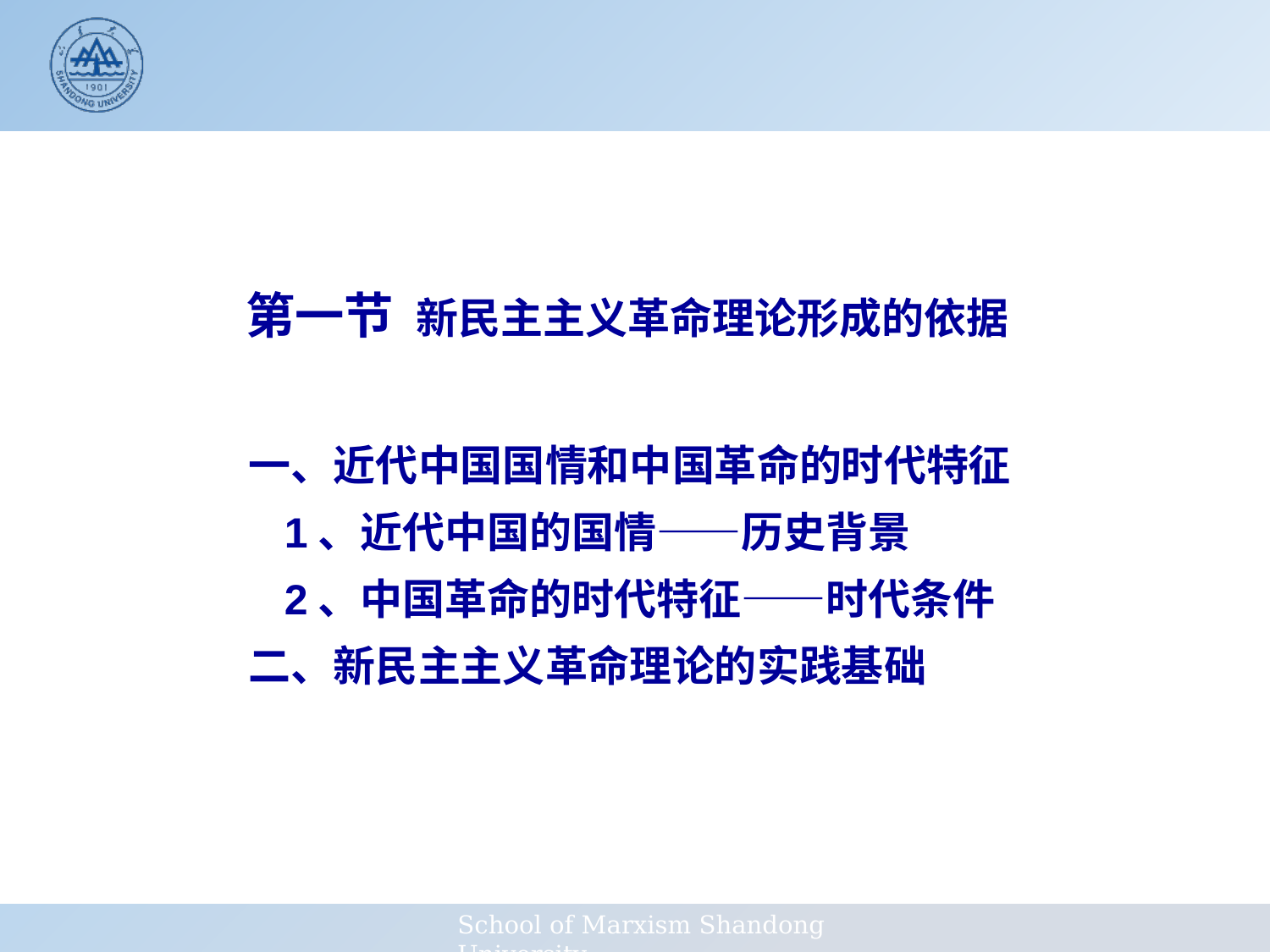

第一节  新民主主义革命理论形成的依据
一、近代中国国情和中国革命的时代特征
   1、近代中国的国情——历史背景
   2、中国革命的时代特征——时代条件
二、新民主主义革命理论的实践基础